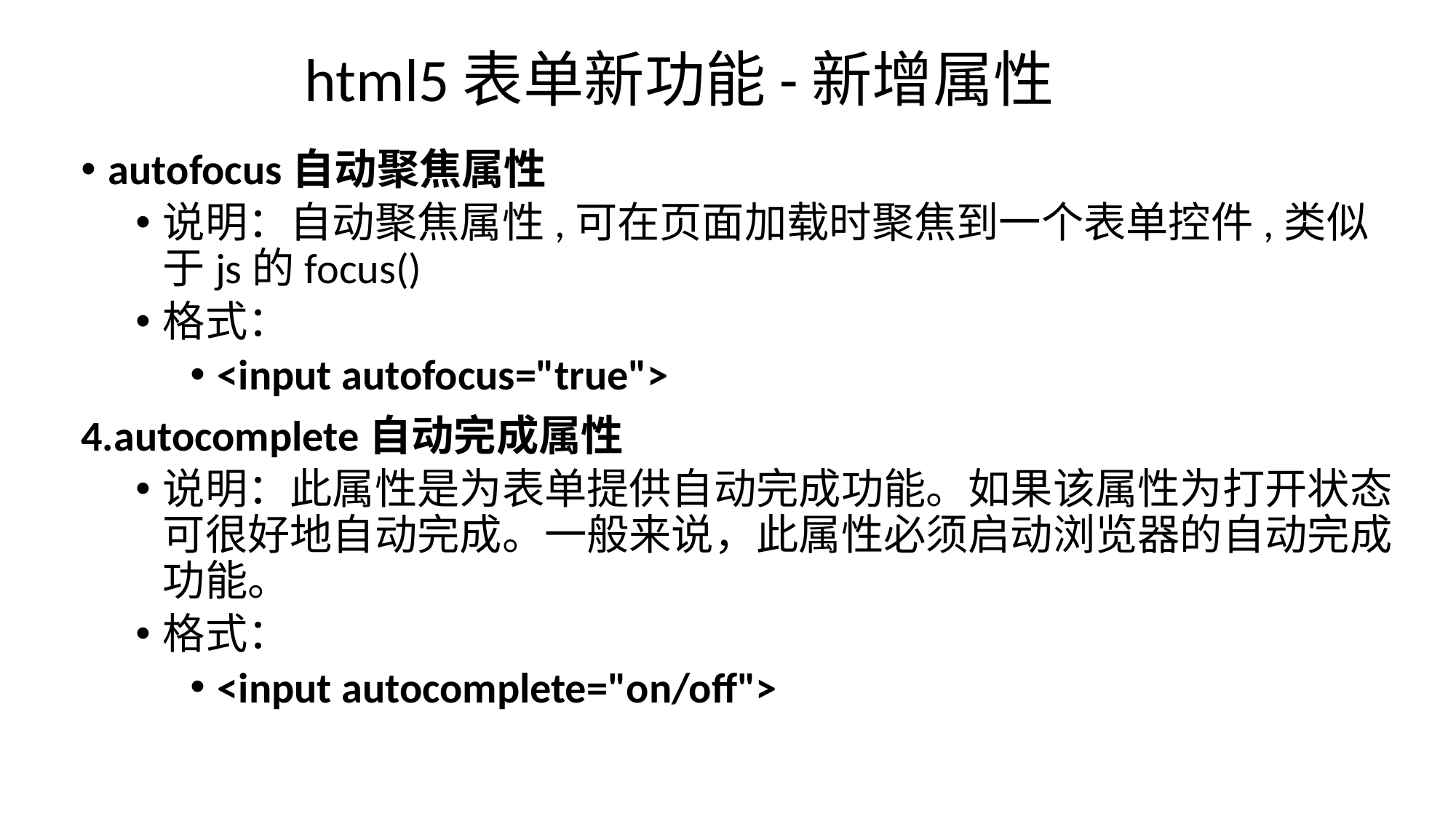

# html5表单新功能-新增属性
autofocus自动聚焦属性
说明：自动聚焦属性,可在页面加载时聚焦到一个表单控件,类似于js的focus()
格式：
<input autofocus="true">
4.autocomplete自动完成属性
说明：此属性是为表单提供自动完成功能。如果该属性为打开状态可很好地自动完成。一般来说，此属性必须启动浏览器的自动完成功能。
格式：
<input autocomplete="on/off">